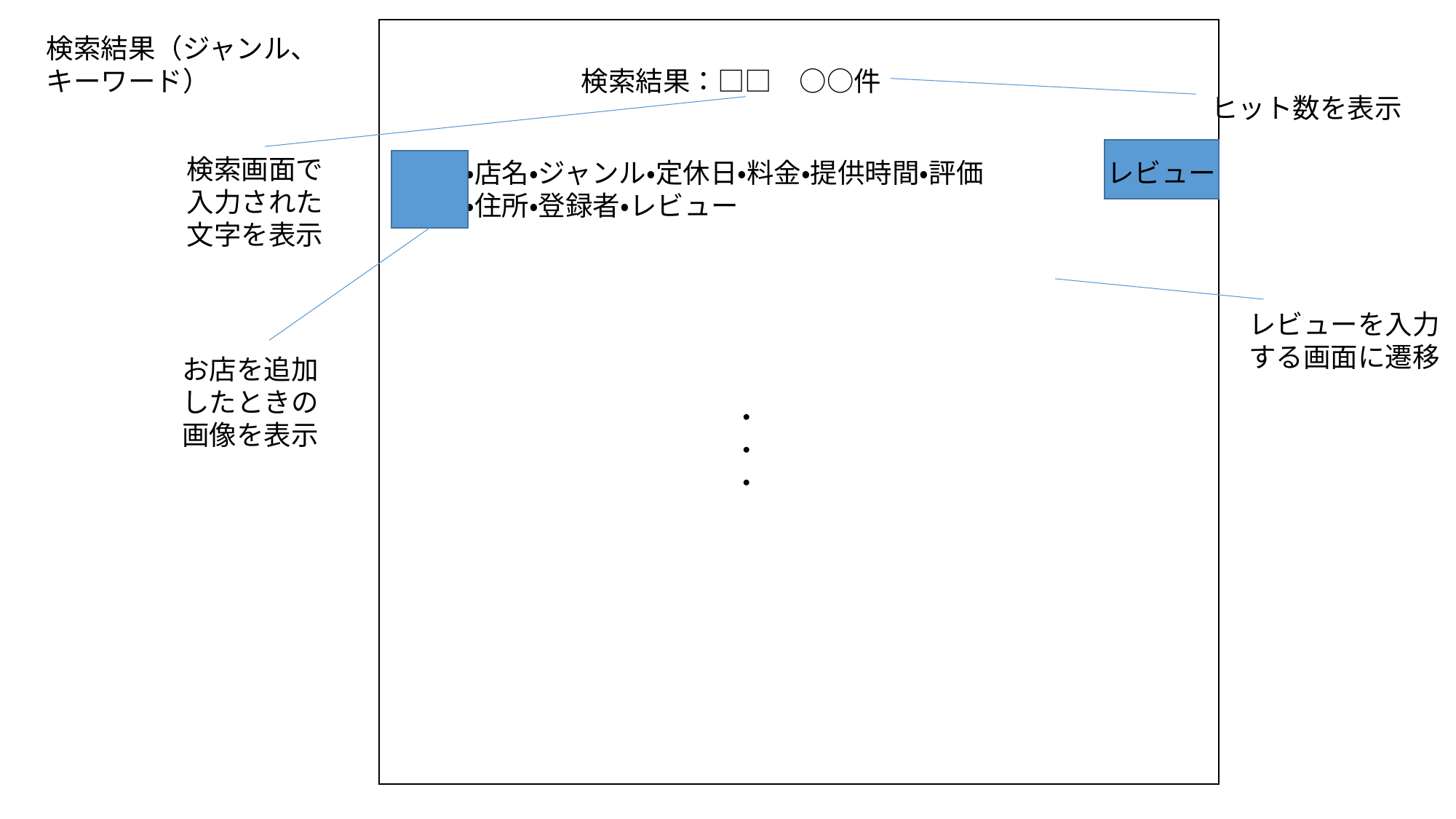

検索結果（ジャンル、キーワード）
検索結果：□□　○○件
ヒット数を表示

検索画面で入力された文字を表示
レビュー

・店名・ジャンル・定休日・料金・提供時間・評価
・住所・登録者・レビュー
レビューを入力する画面に遷移
お店を追加したときの画像を表示
・
・
・